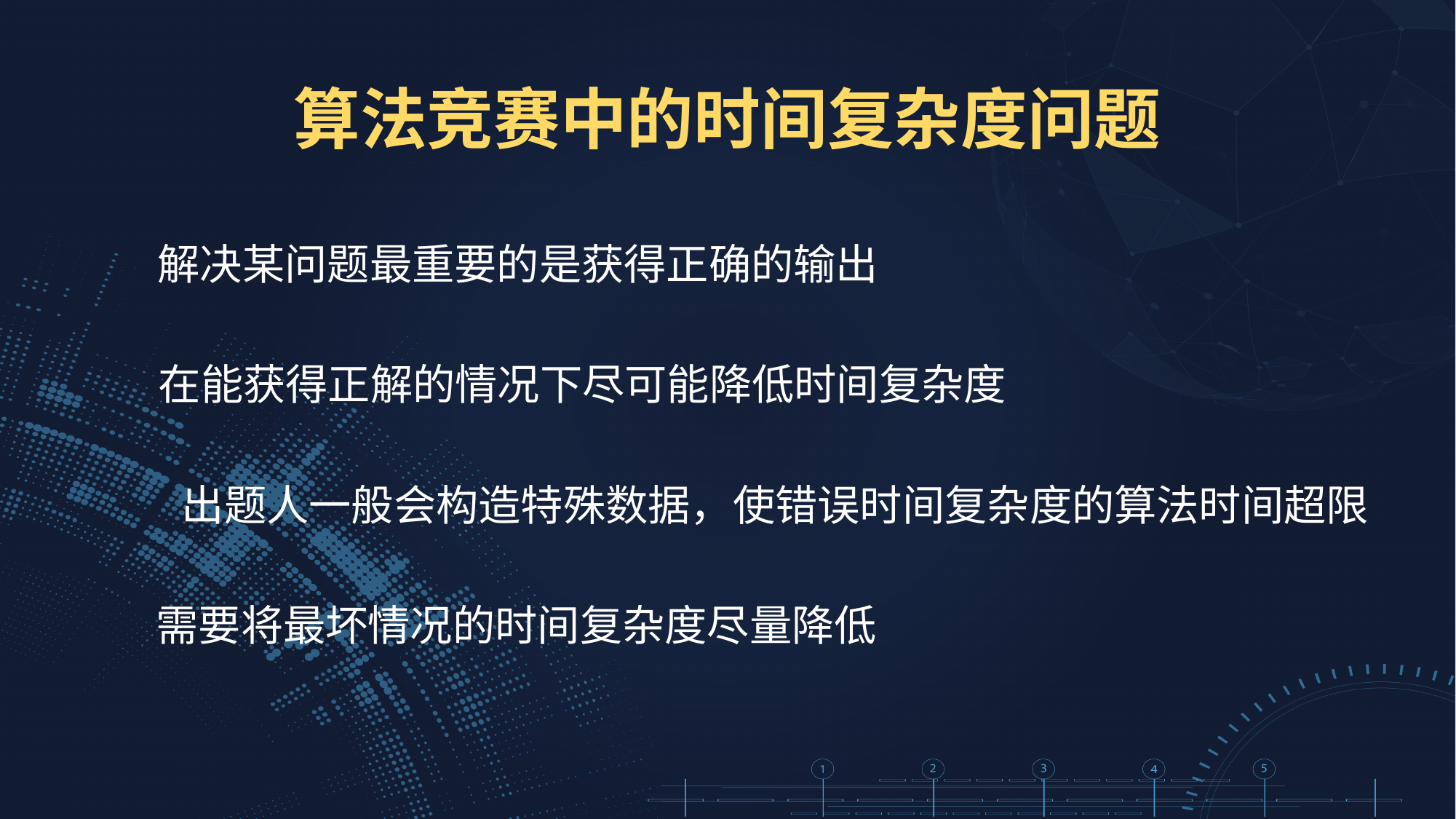

算法竞赛中的时间复杂度问题
解决某问题最重要的是获得正确的输出
在能获得正解的情况下尽可能降低时间复杂度
出题人一般会构造特殊数据，使错误时间复杂度的算法时间超限
需要将最坏情况的时间复杂度尽量降低